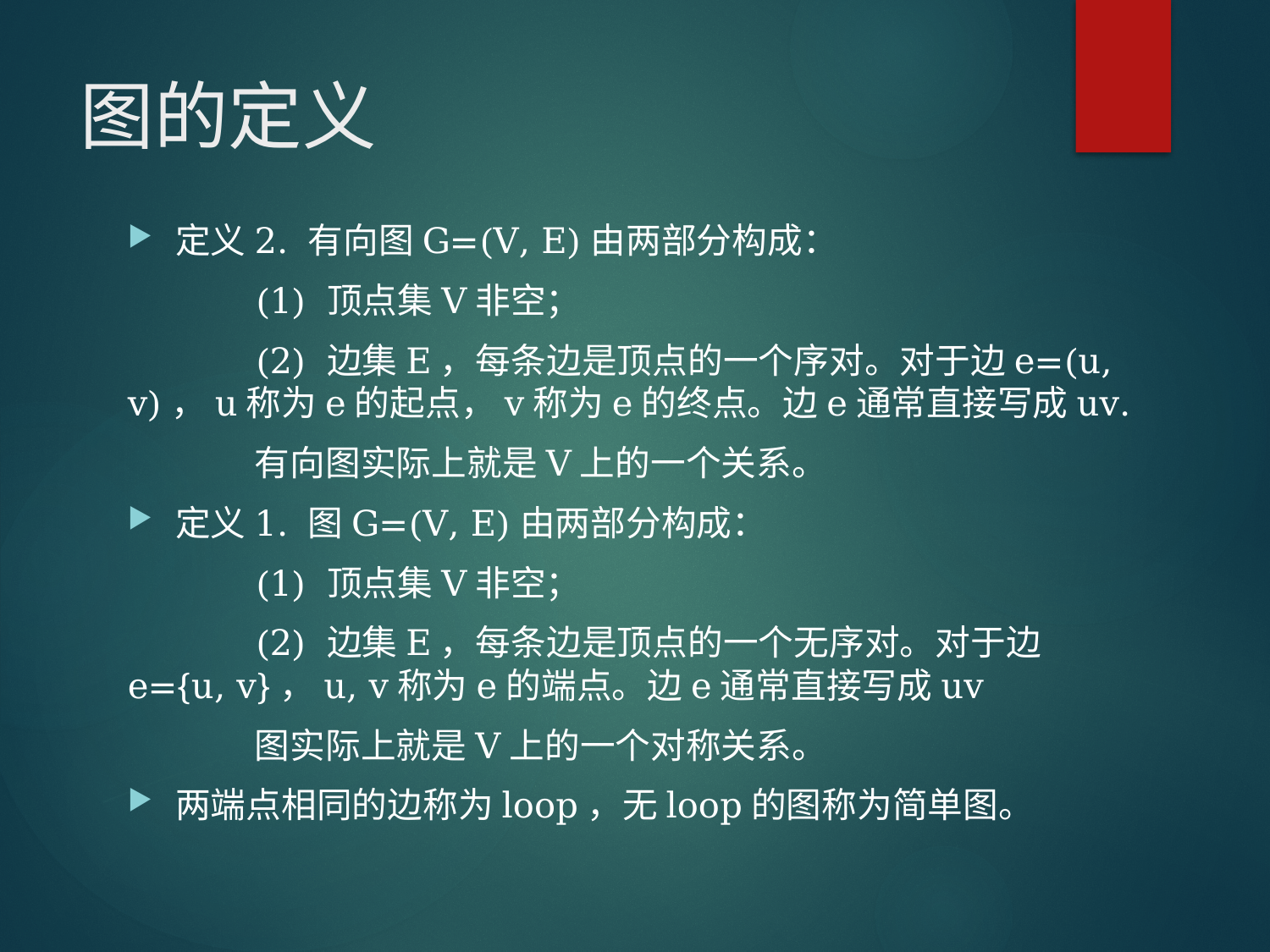

# 图的定义
定义2. 有向图G=(V, E)由两部分构成：
	(1) 顶点集V非空；
	(2) 边集E，每条边是顶点的一个序对。对于边e=(u, v)，u称为e的起点，v称为e的终点。边e通常直接写成uv.
	有向图实际上就是V上的一个关系。
定义1. 图G=(V, E)由两部分构成：
	(1) 顶点集V非空；
	(2) 边集E，每条边是顶点的一个无序对。对于边e={u, v}，u, v称为e的端点。边e通常直接写成uv
	图实际上就是V上的一个对称关系。
两端点相同的边称为loop，无loop的图称为简单图。